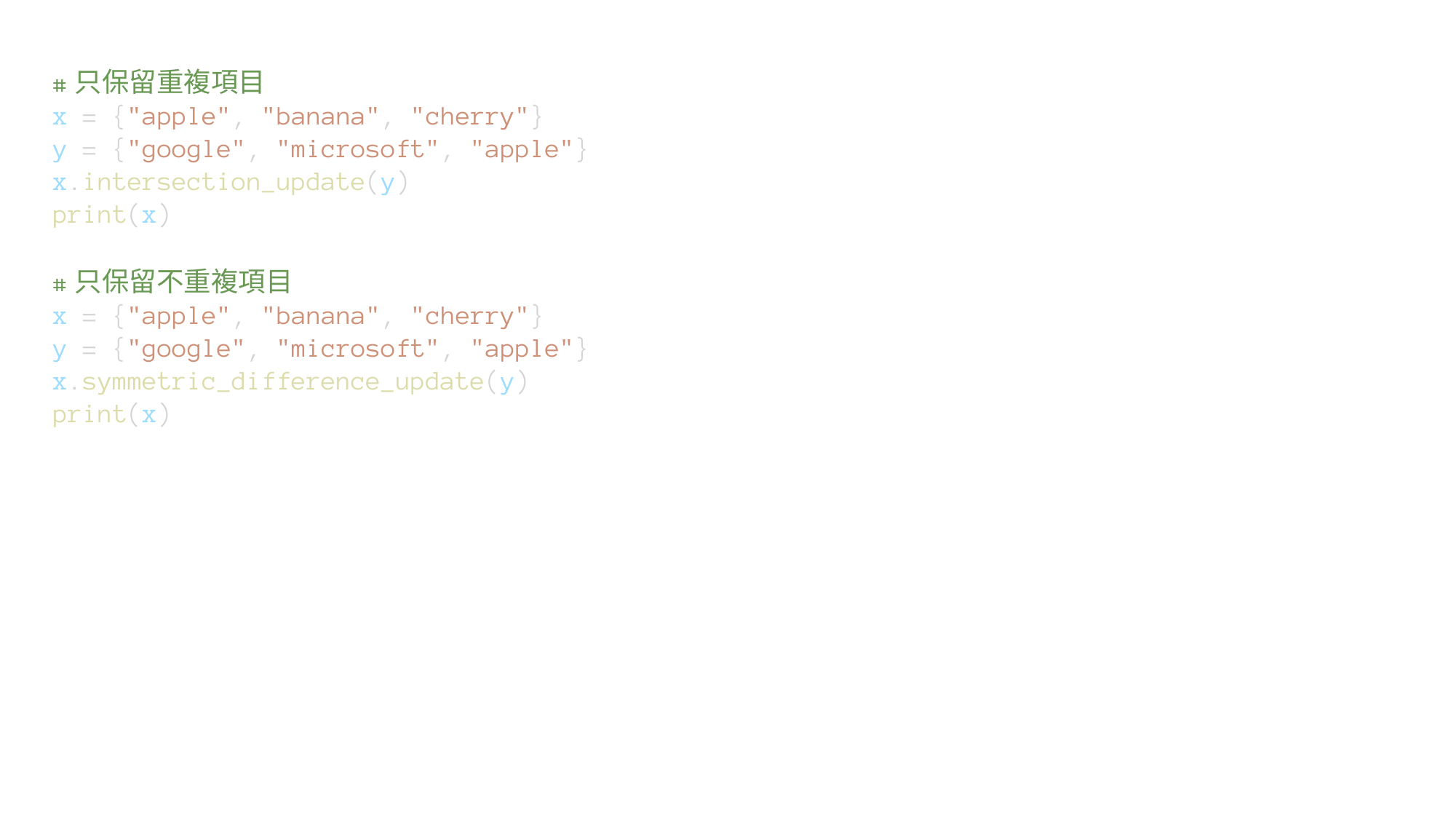

#只保留重複項目
x = {"apple", "banana", "cherry"}
y = {"google", "microsoft", "apple"}
x.intersection_update(y)
print(x)
#只保留不重複項目
x = {"apple", "banana", "cherry"}
y = {"google", "microsoft", "apple"}
x.symmetric_difference_update(y)
print(x)